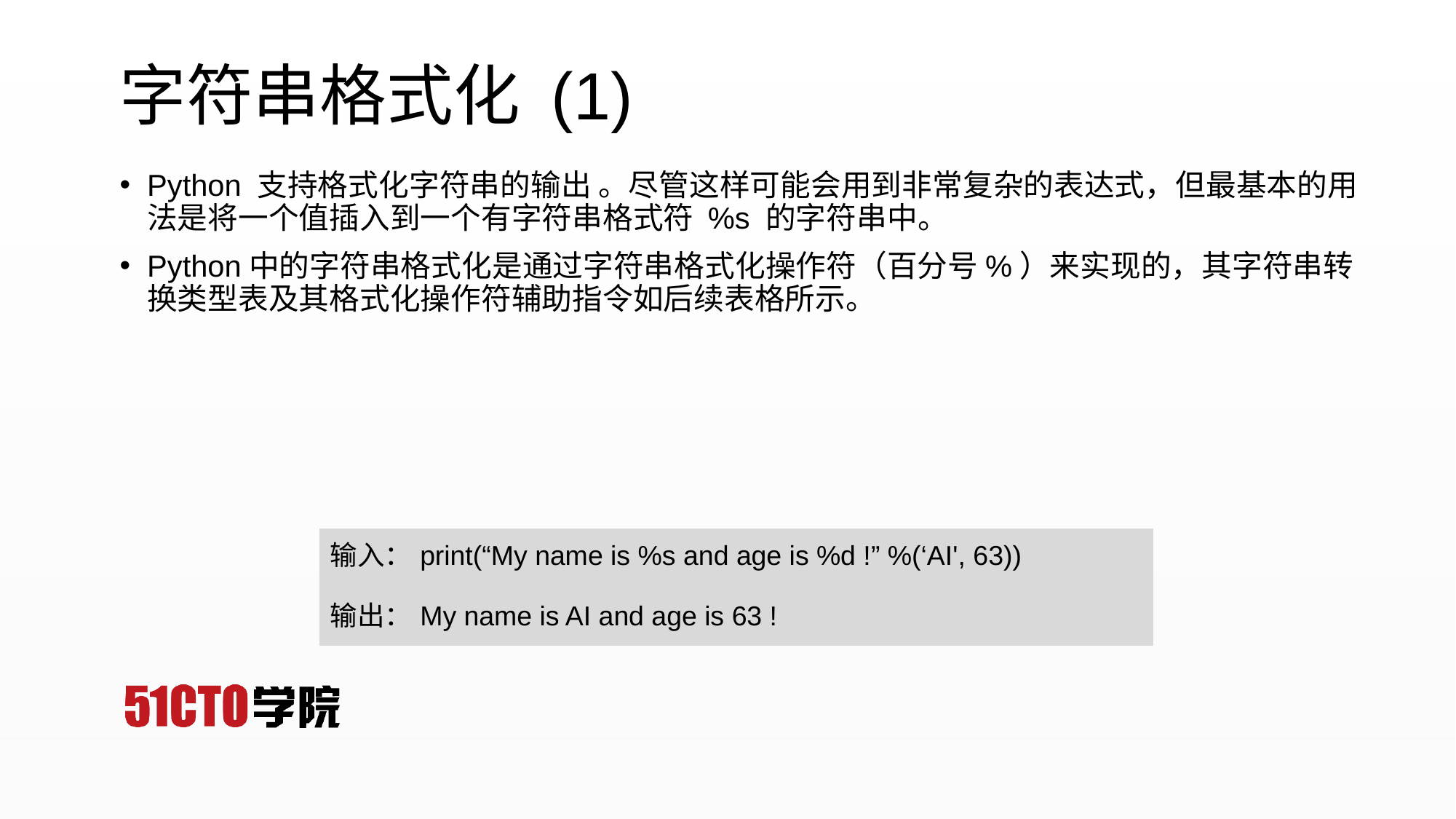

# 字符串格式化 (1)
Python 支持格式化字符串的输出 。尽管这样可能会用到非常复杂的表达式，但最基本的用法是将一个值插入到一个有字符串格式符 %s 的字符串中。
Python中的字符串格式化是通过字符串格式化操作符（百分号%）来实现的，其字符串转换类型表及其格式化操作符辅助指令如后续表格所示。
| 输入：print(“My name is %s and age is %d !” %(‘AI', 63)) |
| --- |
| 输出：My name is AI and age is 63 ! |